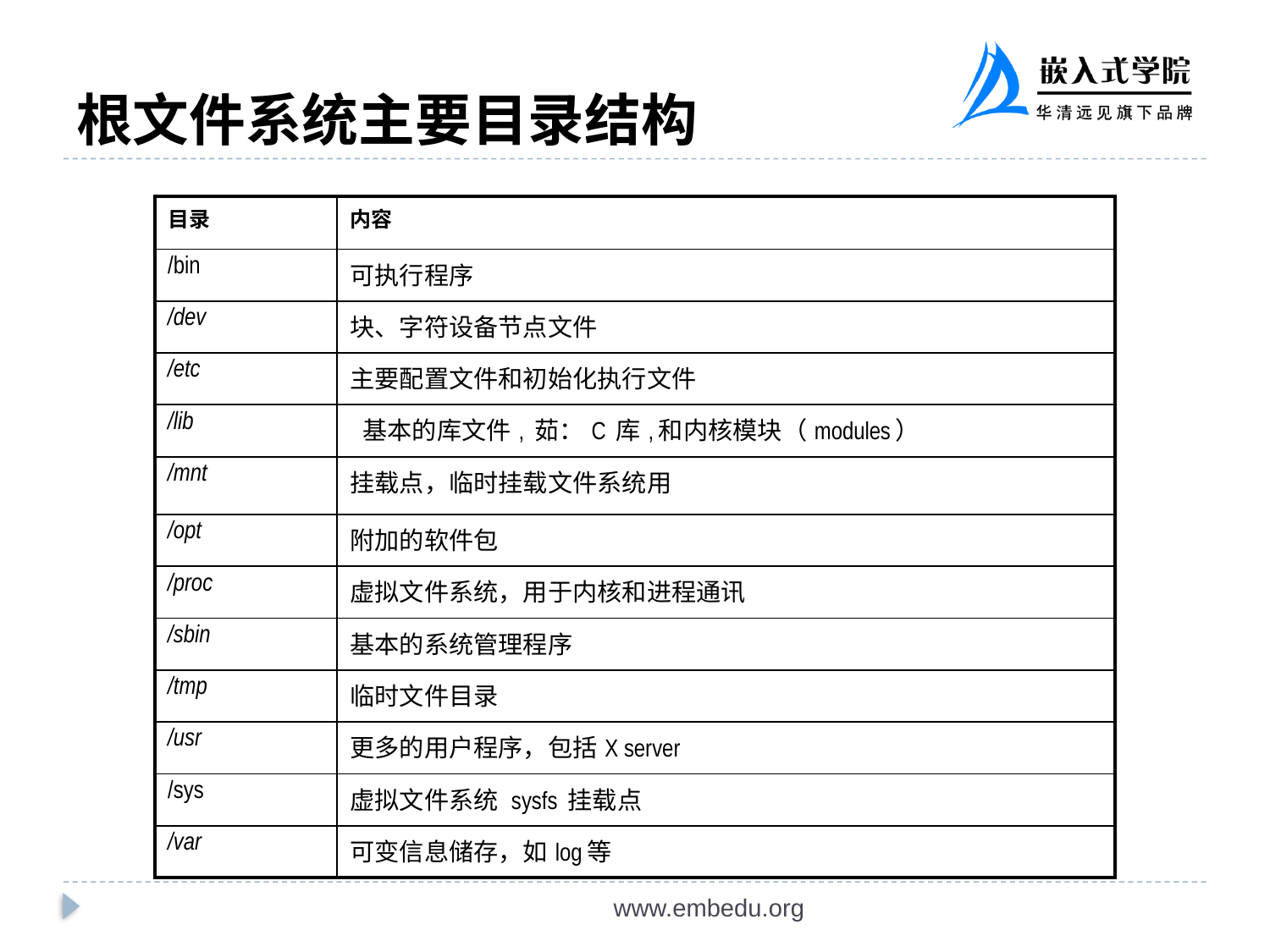

# 根文件系统主要目录结构

| 目录 | 内容 |
| --- | --- |
| /bin | 可执行程序 |
| /dev | 块、字符设备节点文件 |
| /etc | 主要配置文件和初始化执行文件 |
| /lib | 基本的库文件, 茹：C 库,和内核模块（modules） |
| /mnt | 挂载点，临时挂载文件系统用 |
| /opt | 附加的软件包 |
| /proc | 虚拟文件系统，用于内核和进程通讯 |
| /sbin | 基本的系统管理程序 |
| /tmp | 临时文件目录 |
| /usr | 更多的用户程序，包括X server |
| /sys | 虚拟文件系统 sysfs 挂载点 |
| /var | 可变信息储存，如log等 |
www.embedu.org